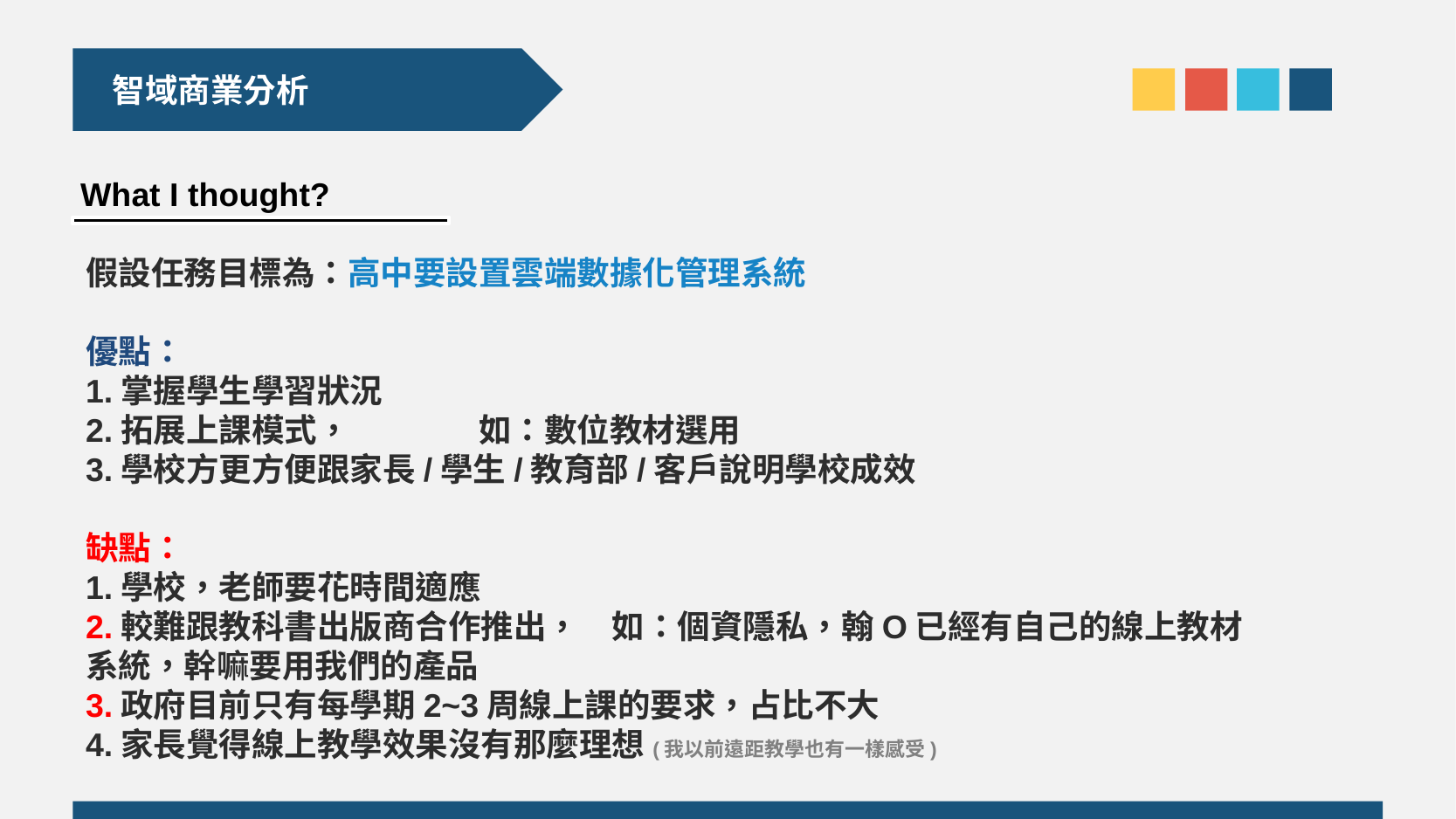

智域商業分析

What I thought?

假設任務目標為：高中要設置雲端數據化管理系統

優點：
1.掌握學生學習狀況
2.拓展上課模式，	如：數位教材選用
3.學校方更方便跟家長/學生/教育部/客戶說明學校成效

缺點：
1.學校，老師要花時間適應
2.較難跟教科書出版商合作推出，　如：個資隱私，翰O已經有自己的線上教材系統，幹嘛要用我們的產品
3.政府目前只有每學期2~3周線上課的要求，占比不大
4.家長覺得線上教學效果沒有那麼理想(我以前遠距教學也有一樣感受)